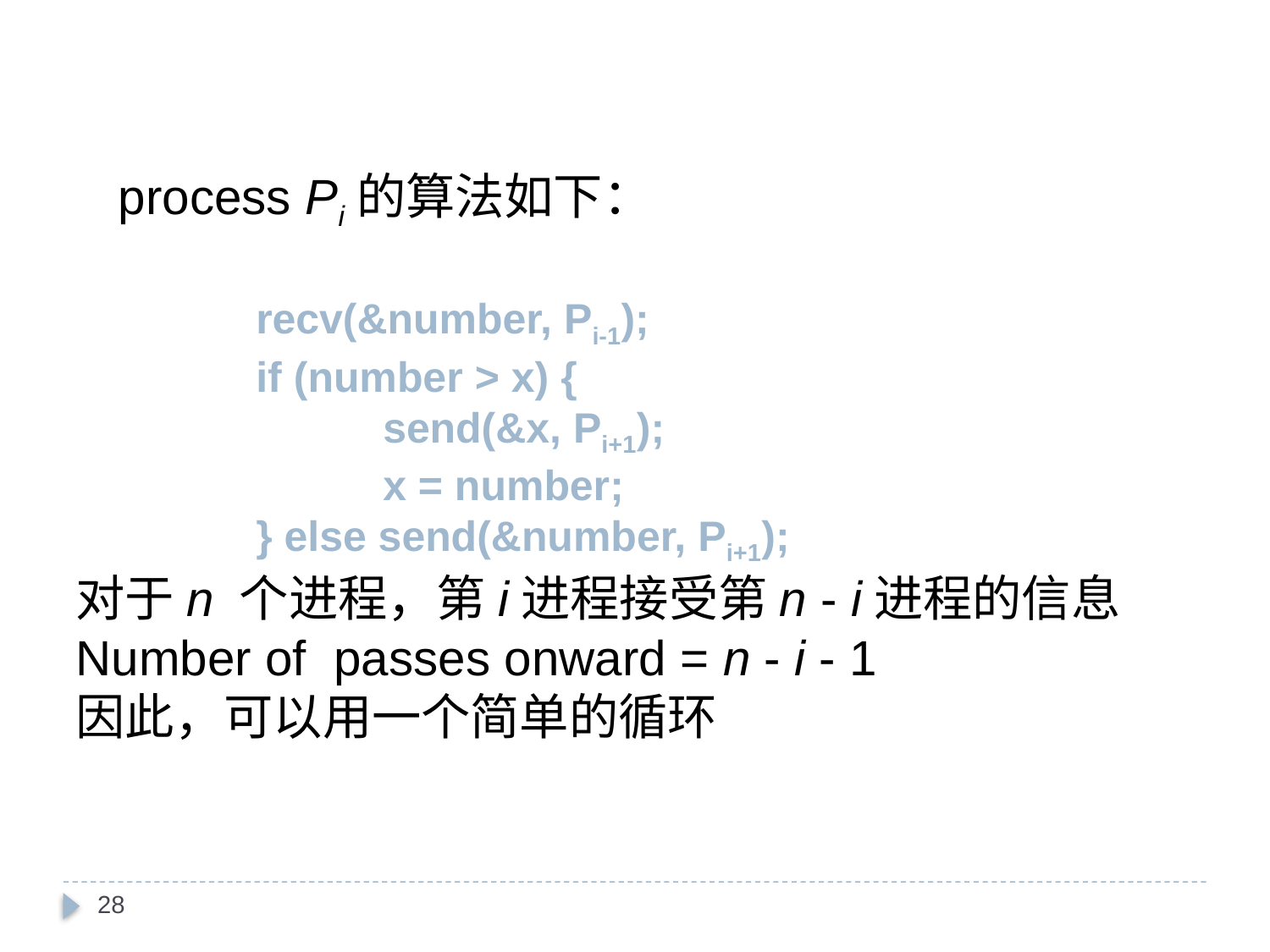

process Pi的算法如下：
recv(&number, Pi-1);
if (number > x) {
	send(&x, Pi+1);
	x = number;
} else send(&number, Pi+1);
对于n 个进程，第i进程接受第n - i进程的信息
Number of  passes onward = n - i - 1
因此，可以用一个简单的循环
28